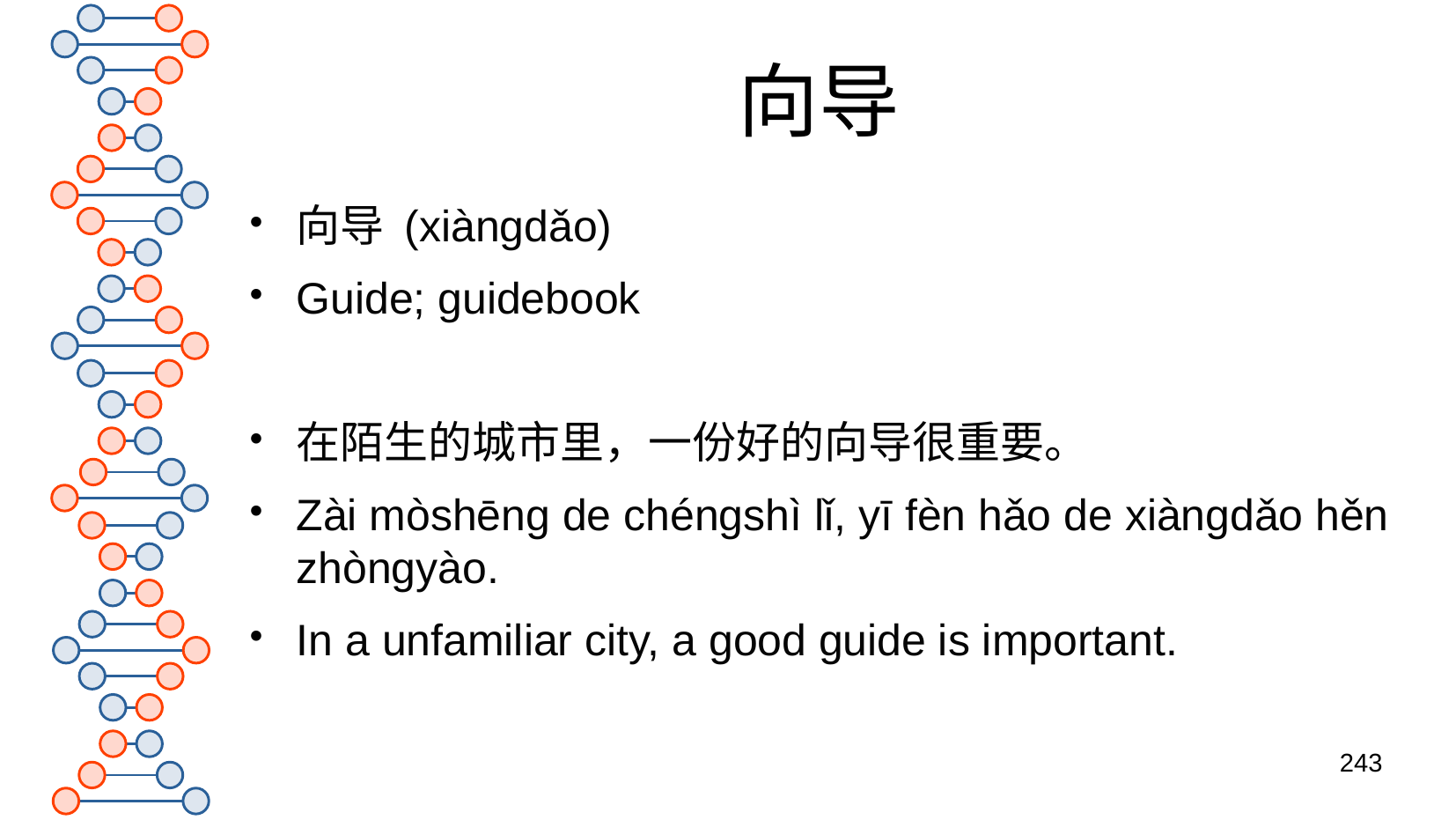

# 向导
向导 (xiàngdǎo)
Guide; guidebook

在陌生的城市里，一份好的向导很重要。
Zài mòshēng de chéngshì lǐ, yī fèn hǎo de xiàngdǎo hěn zhòngyào.
In a unfamiliar city, a good guide is important.
243